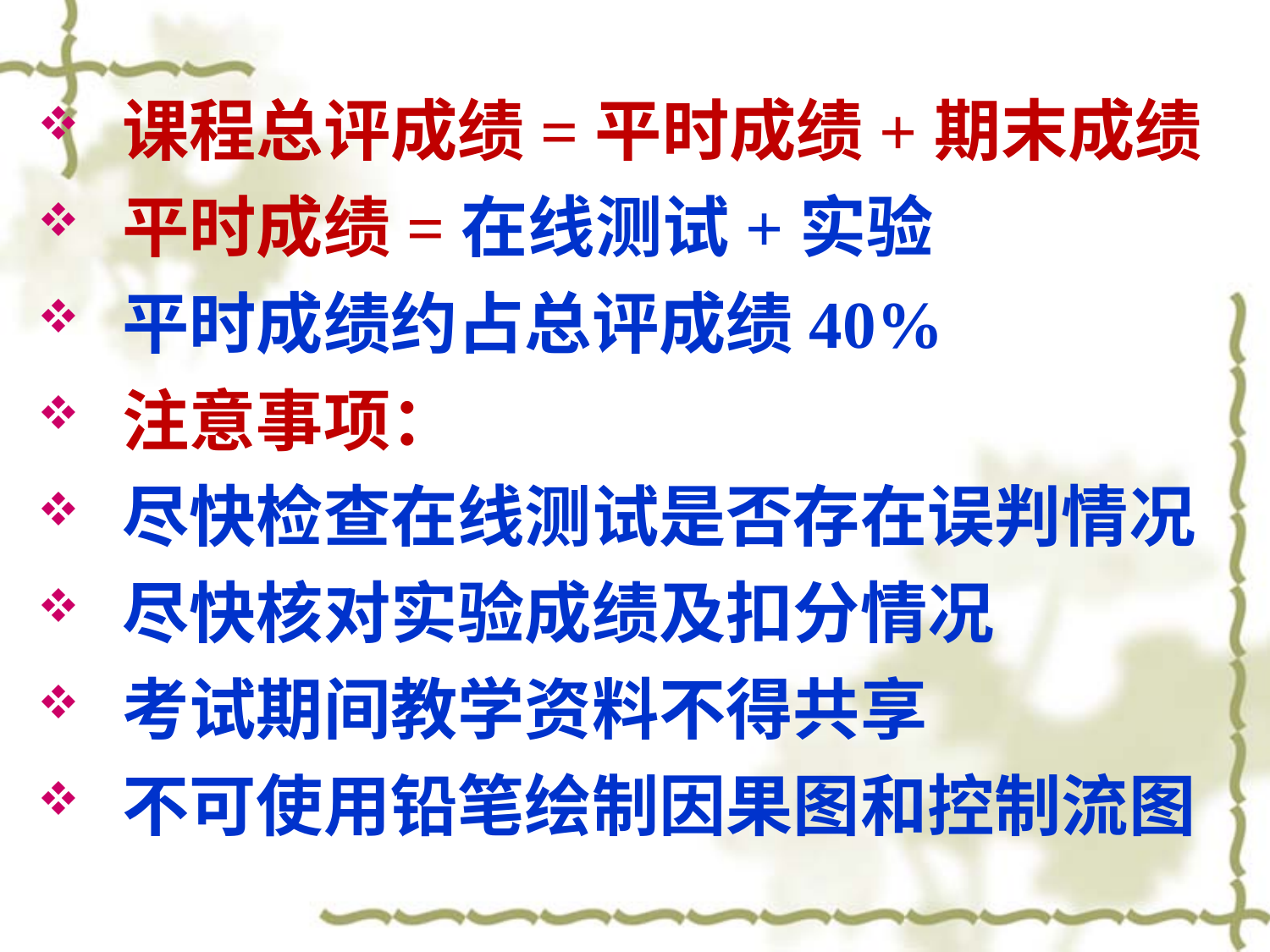

课程总评成绩=平时成绩+期末成绩
平时成绩=在线测试+实验
平时成绩约占总评成绩40%
注意事项：
尽快检查在线测试是否存在误判情况
尽快核对实验成绩及扣分情况
考试期间教学资料不得共享
不可使用铅笔绘制因果图和控制流图